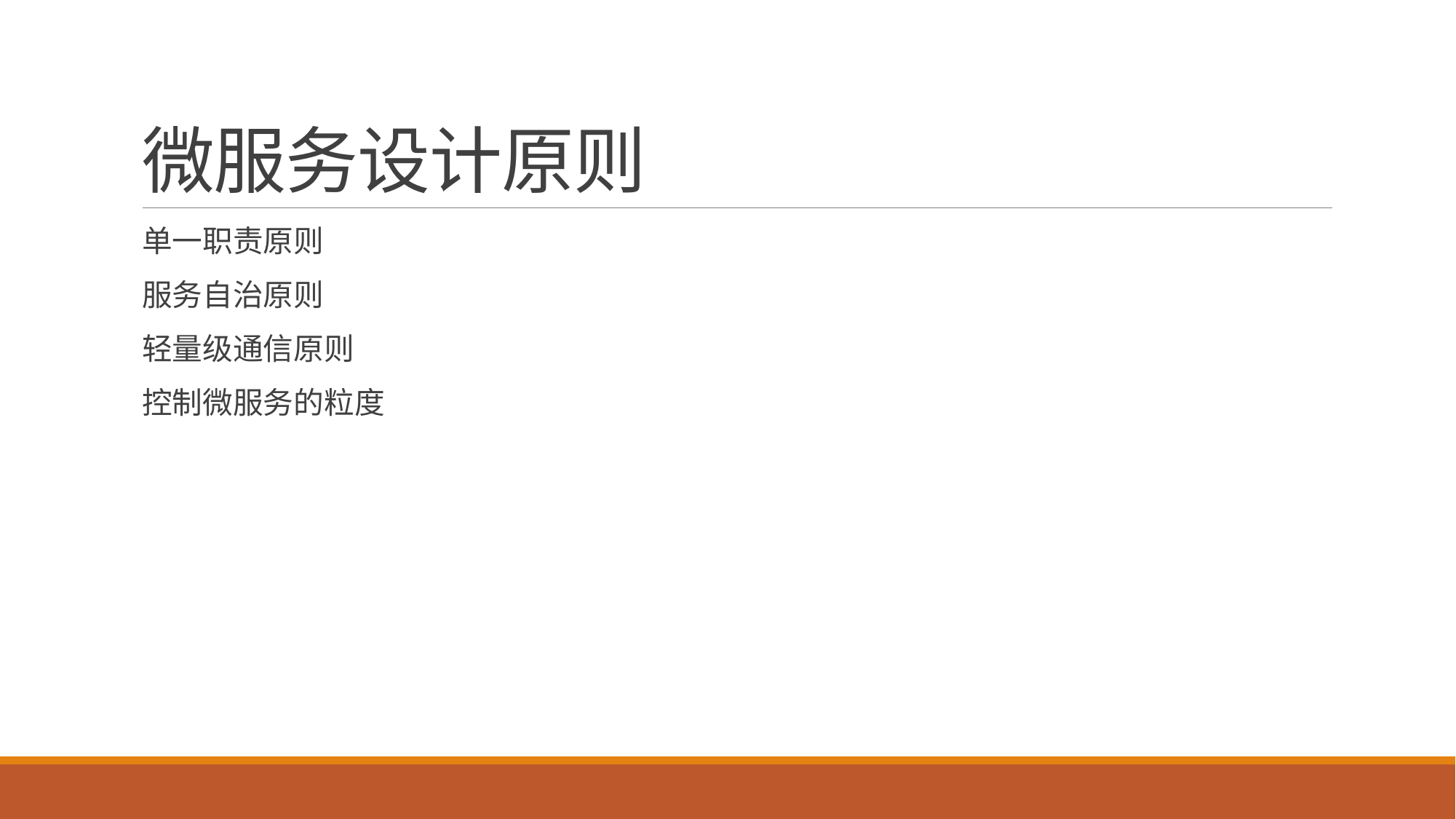

# 微服务设计原则
单一职责原则
服务自治原则
轻量级通信原则
控制微服务的粒度